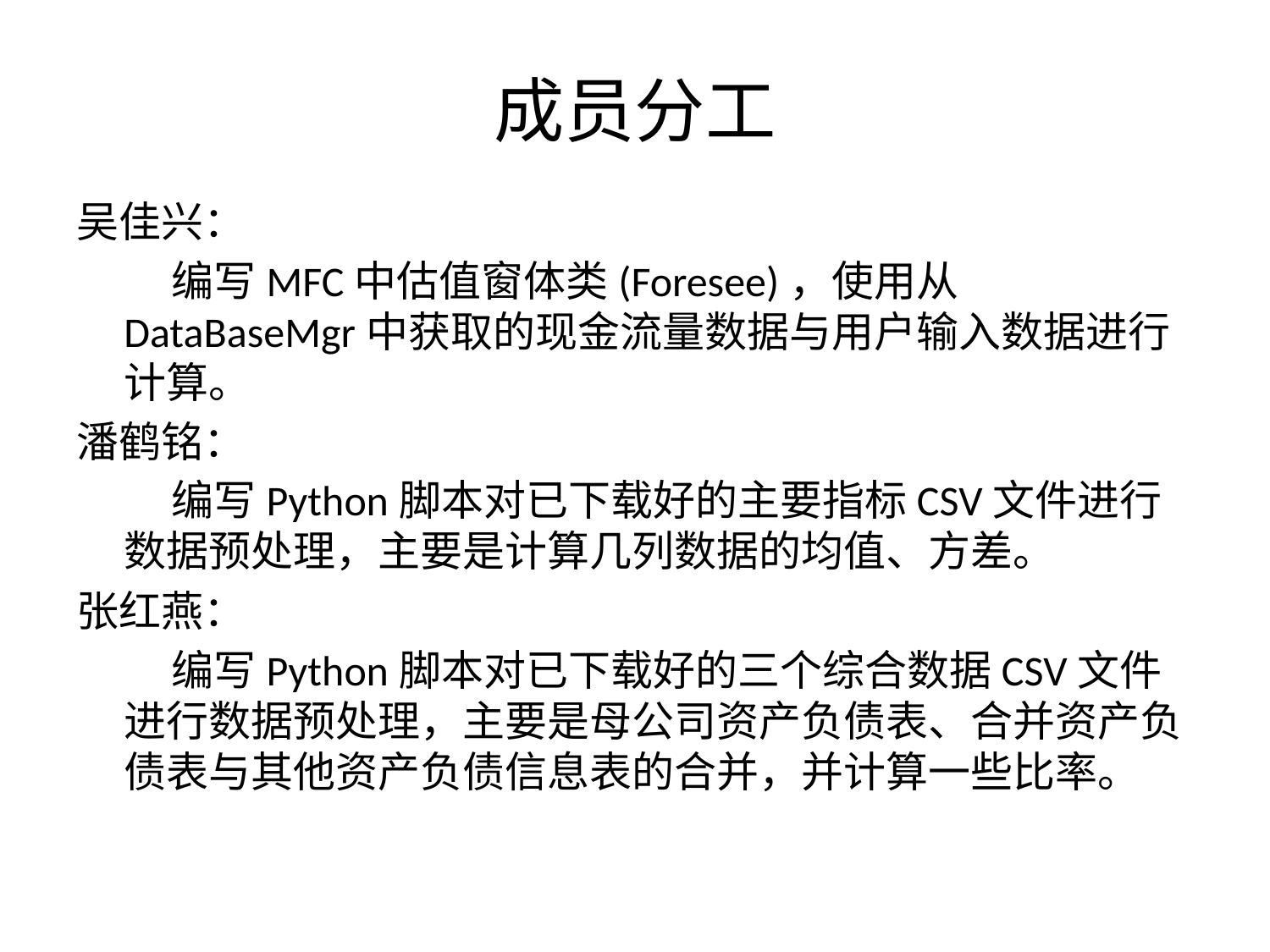

# 成员分工
吴佳兴：
编写MFC中估值窗体类(Foresee)，使用从DataBaseMgr中获取的现金流量数据与用户输入数据进行计算。
潘鹤铭：
编写Python脚本对已下载好的主要指标CSV文件进行数据预处理，主要是计算几列数据的均值、方差。
张红燕：
编写Python脚本对已下载好的三个综合数据CSV文件进行数据预处理，主要是母公司资产负债表、合并资产负债表与其他资产负债信息表的合并，并计算一些比率。